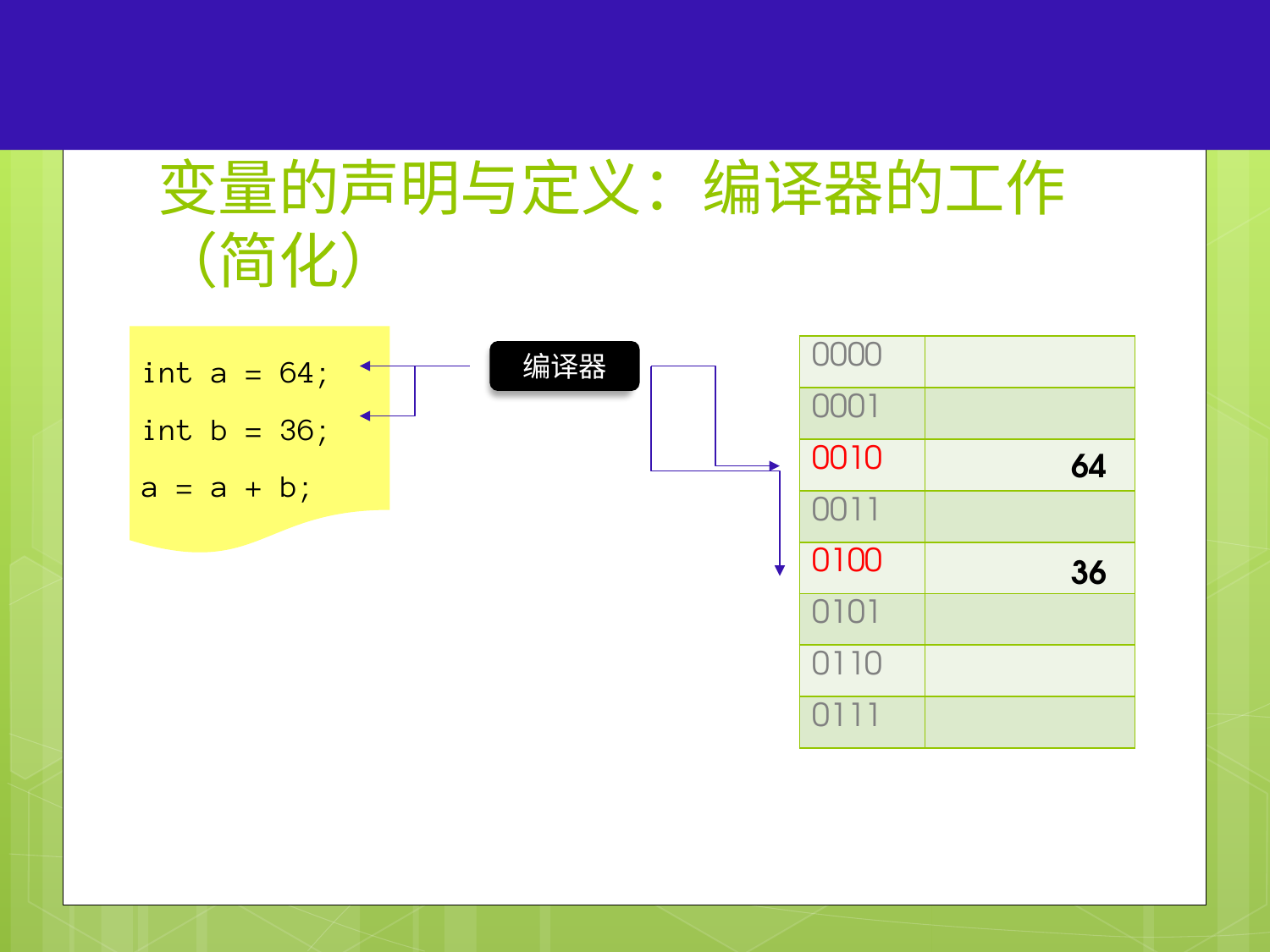

15
# 变量的声明与定义：编译器的工作（简化）
int a = 64;
int b = 36;
a = a + b;
| 0000 |  |
| --- | --- |
| 0001 |  |
| 0010 |  |
| 0011 |  |
| 0100 |  |
| 0101 |  |
| 0110 |  |
| 0111 |  |
编译器
64
36